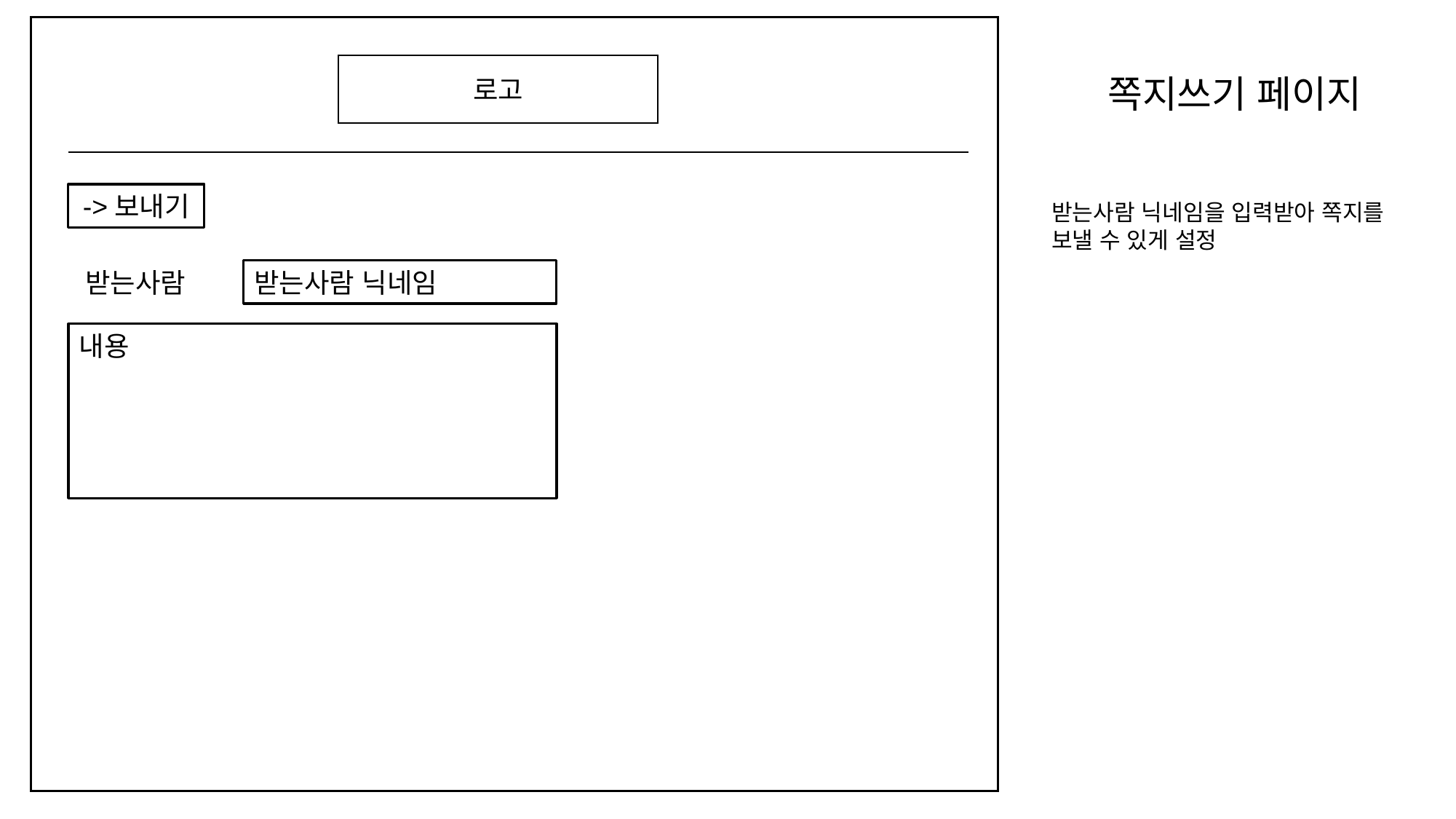

로고
# 쪽지쓰기 페이지
->보내기
받는사람 닉네임을 입력받아 쪽지를 보낼 수 있게 설정
받는사람
받는사람 닉네임
내용